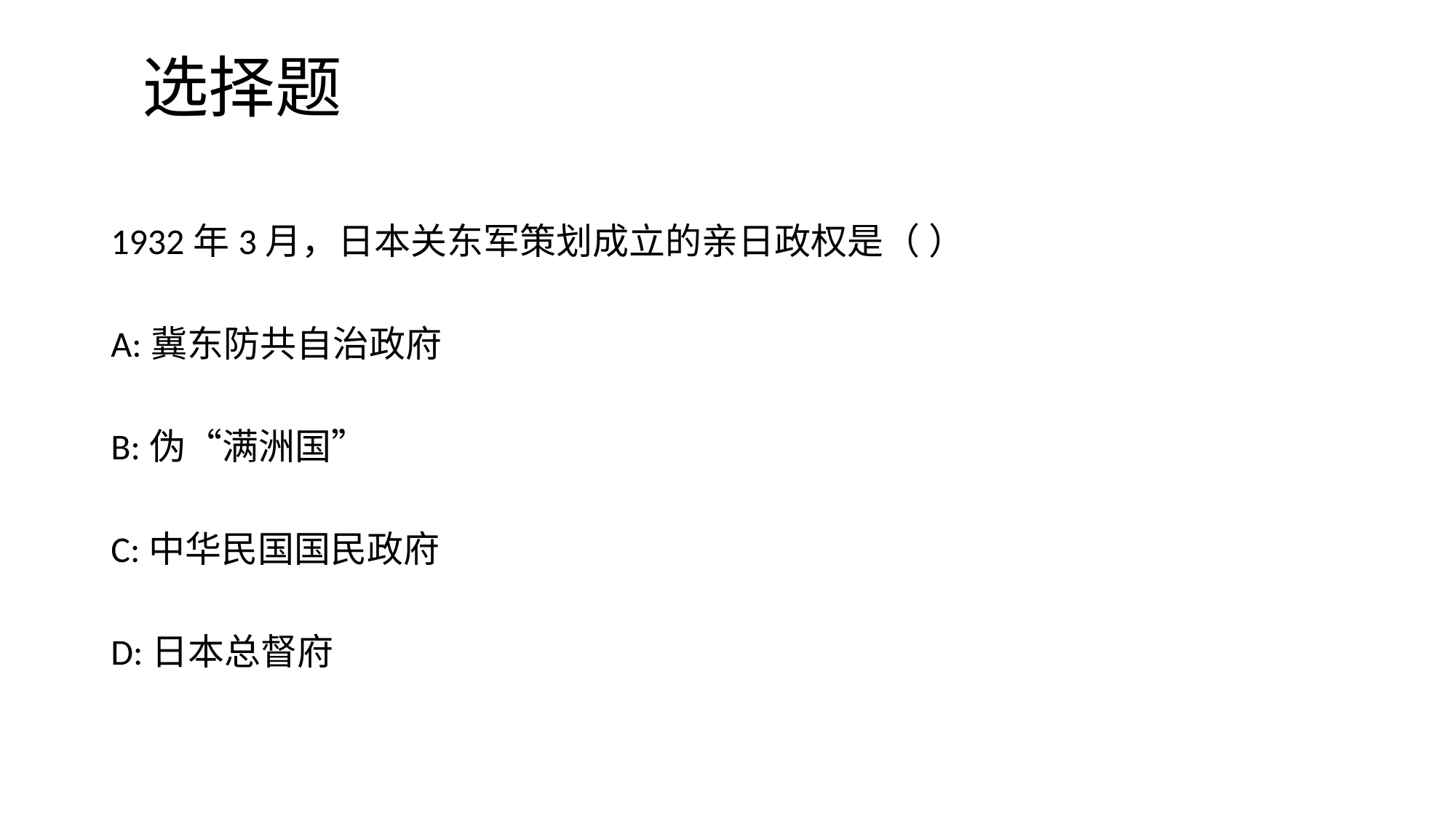

# 选择题
1932年3月，日本关东军策划成立的亲日政权是（ ）
A:冀东防共自治政府
B:伪“满洲国”
C:中华民国国民政府
D:日本总督府